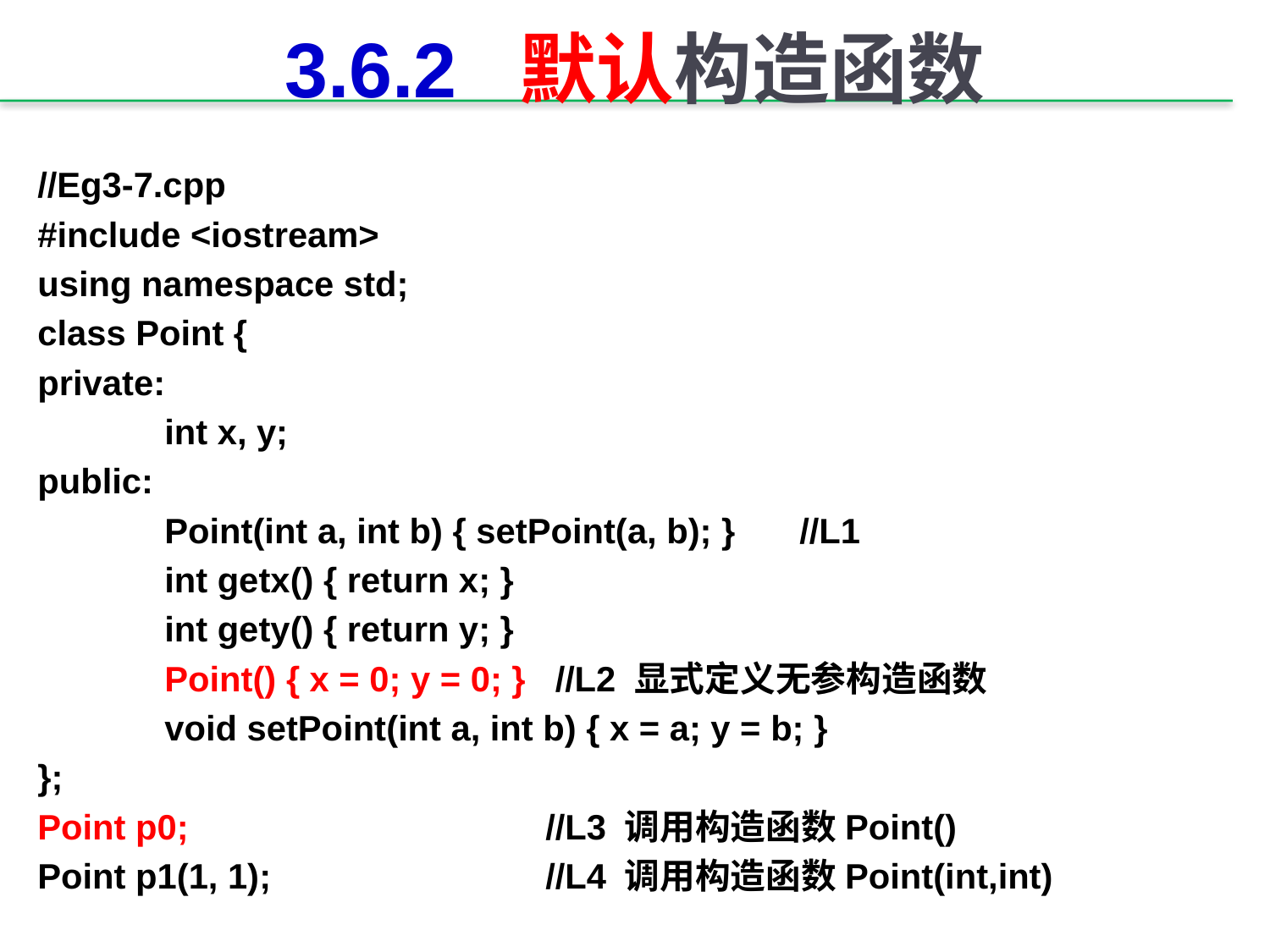

# 3.6.2  默认构造函数
//Eg3-7.cpp
#include <iostream>
using namespace std;
class Point {
private:
	int x, y;
public:
	Point(int a, int b) { setPoint(a, b); }	//L1
	int getx() { return x; }
	int gety() { return y; }
	Point() { x = 0; y = 0; }	 //L2 显式定义无参构造函数
	void setPoint(int a, int b) { x = a; y = b; }
};
Point p0;			//L3 调用构造函数Point()
Point p1(1, 1);			//L4 调用构造函数Point(int,int)